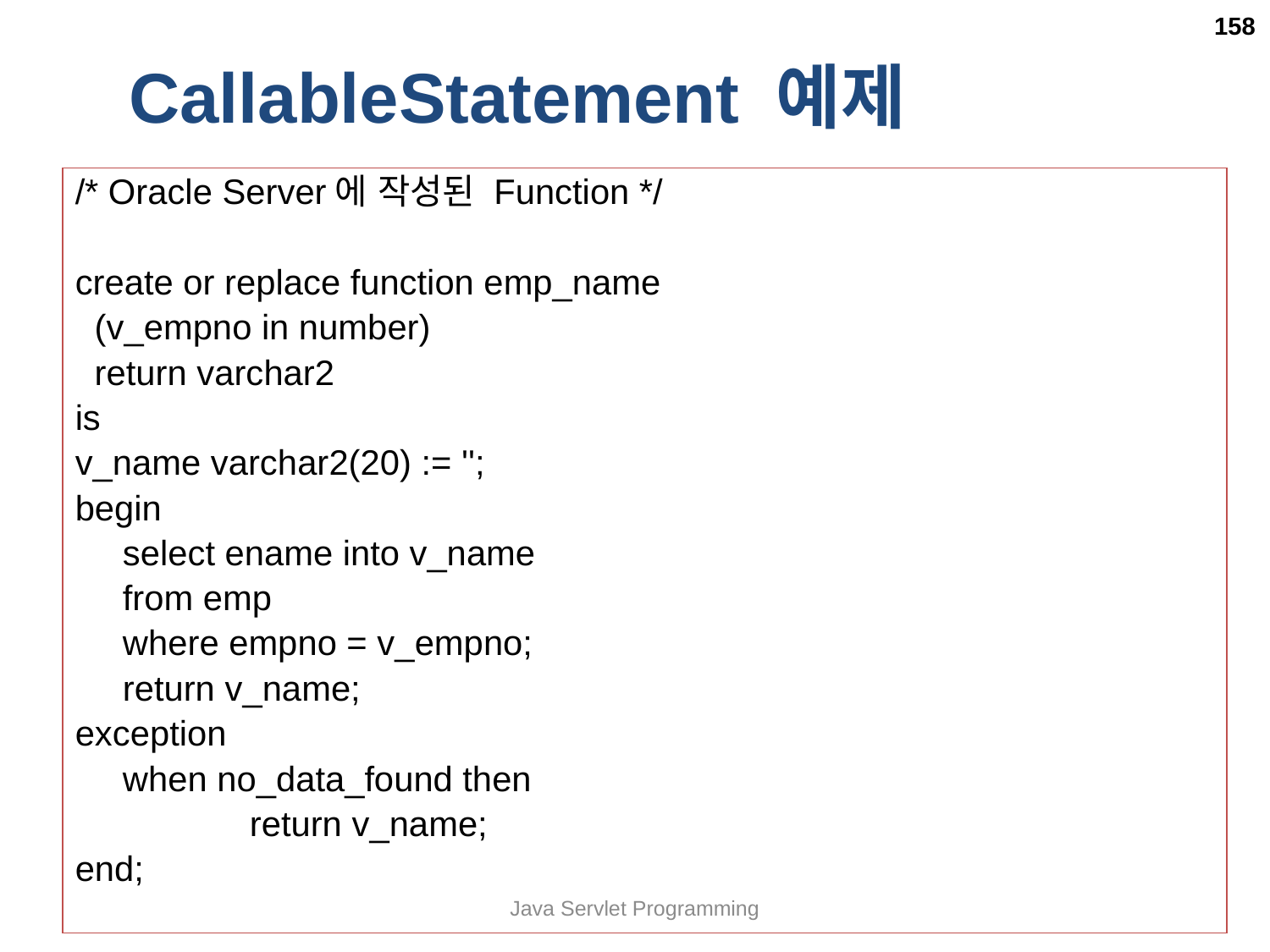

158
CallableStatement 예제
/* Oracle Server에 작성된 Function */

create or replace function emp_name
  (v_empno in number)
  return varchar2
is
v_name varchar2(20) := '';
begin
	select ename into v_name
	from emp
	where empno = v_empno;
	return v_name;
exception
	when no_data_found then
		return v_name;
end;
Java Servlet Programming